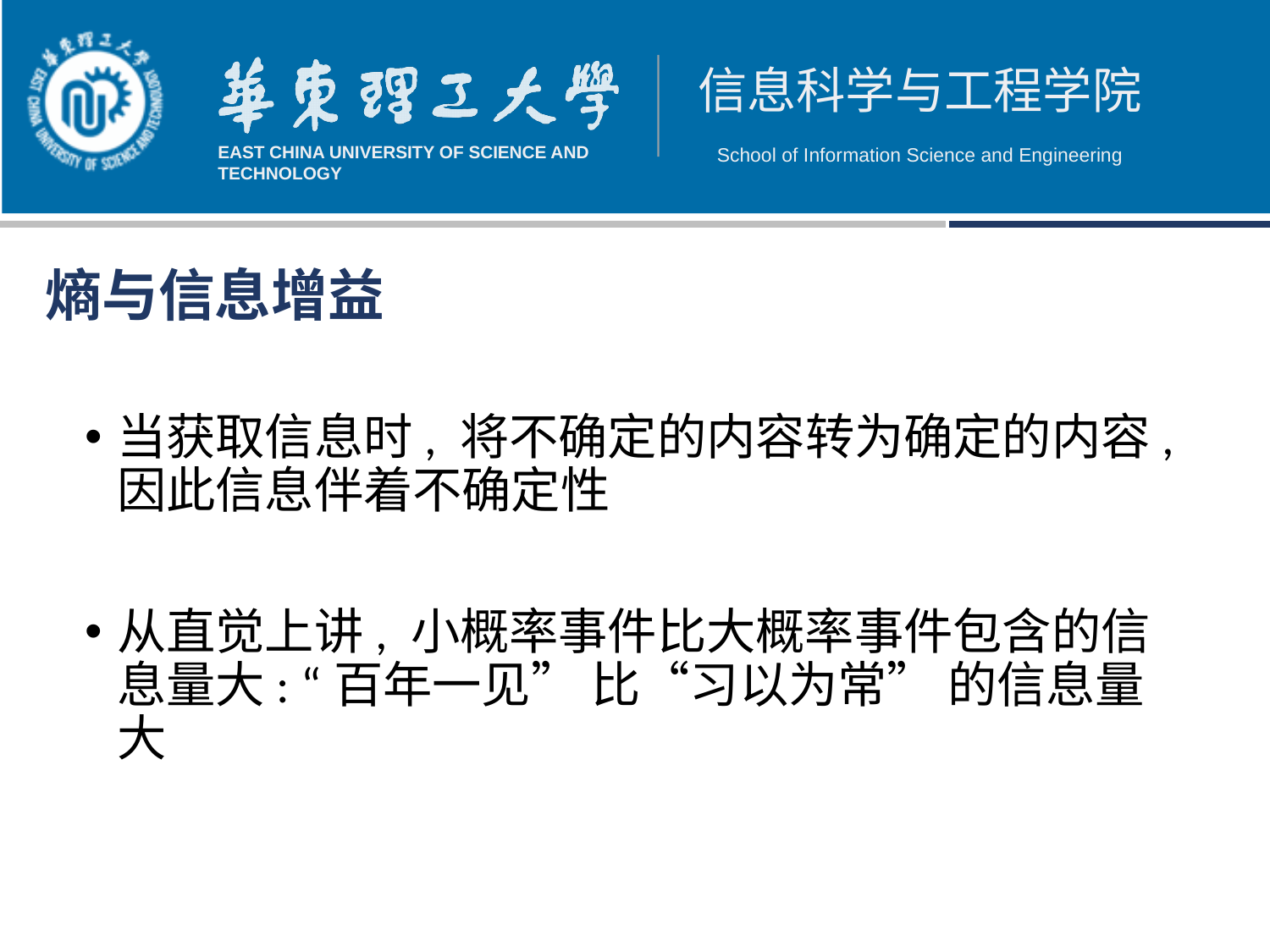

熵与信息增益
当获取信息时, 将不确定的内容转为确定的内容,因此信息伴着不确定性

从直觉上讲, 小概率事件比大概率事件包含的信息量大: “百年一见” 比“习以为常” 的信息量大